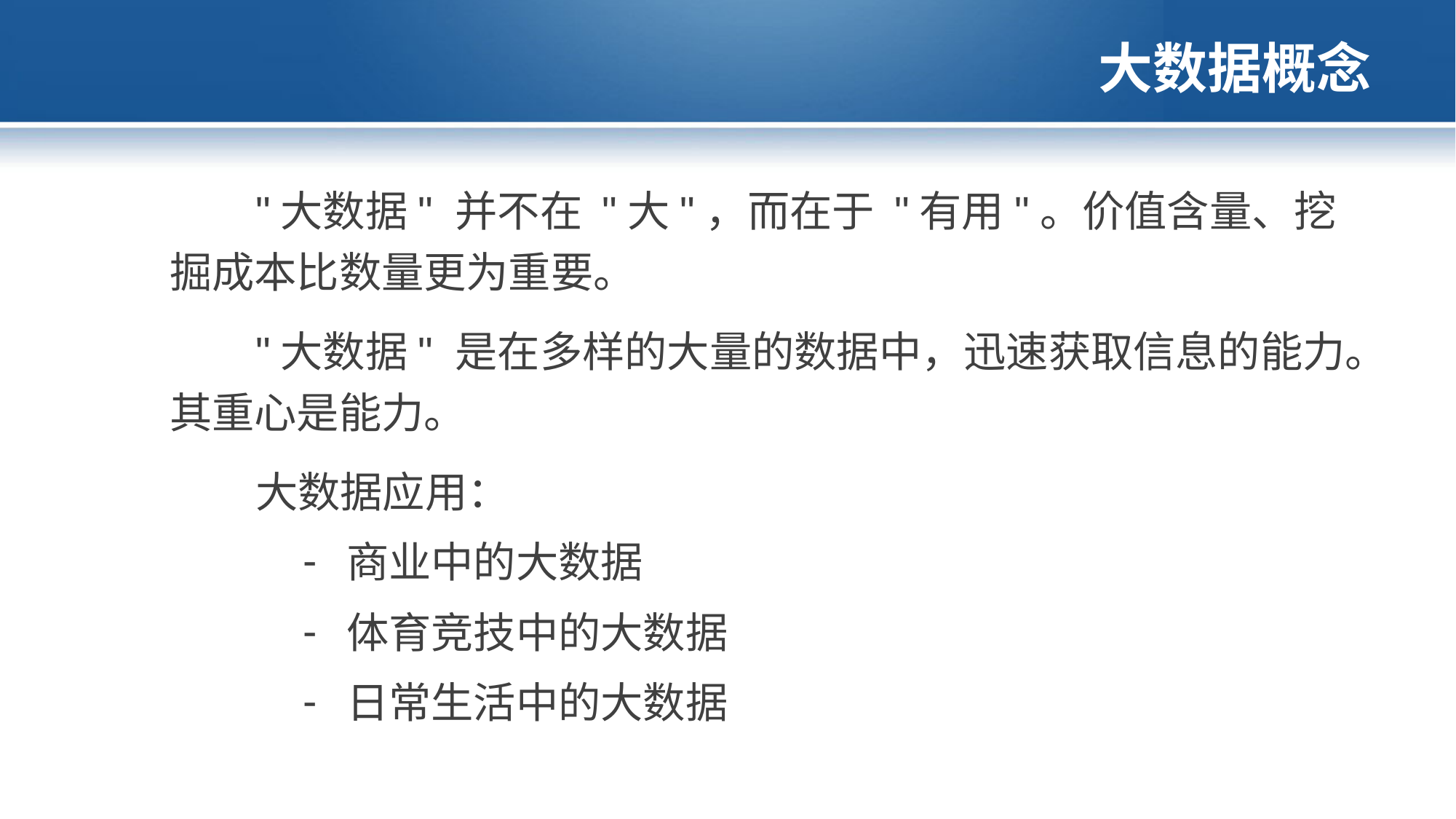

# 大数据概念
"大数据" 并不在 "大"，而在于 "有用"。价值含量、挖掘成本比数量更为重要。
"大数据" 是在多样的大量的数据中，迅速获取信息的能力。其重心是能力。
大数据应用：
  商业中的大数据
  体育竞技中的大数据
  日常生活中的大数据